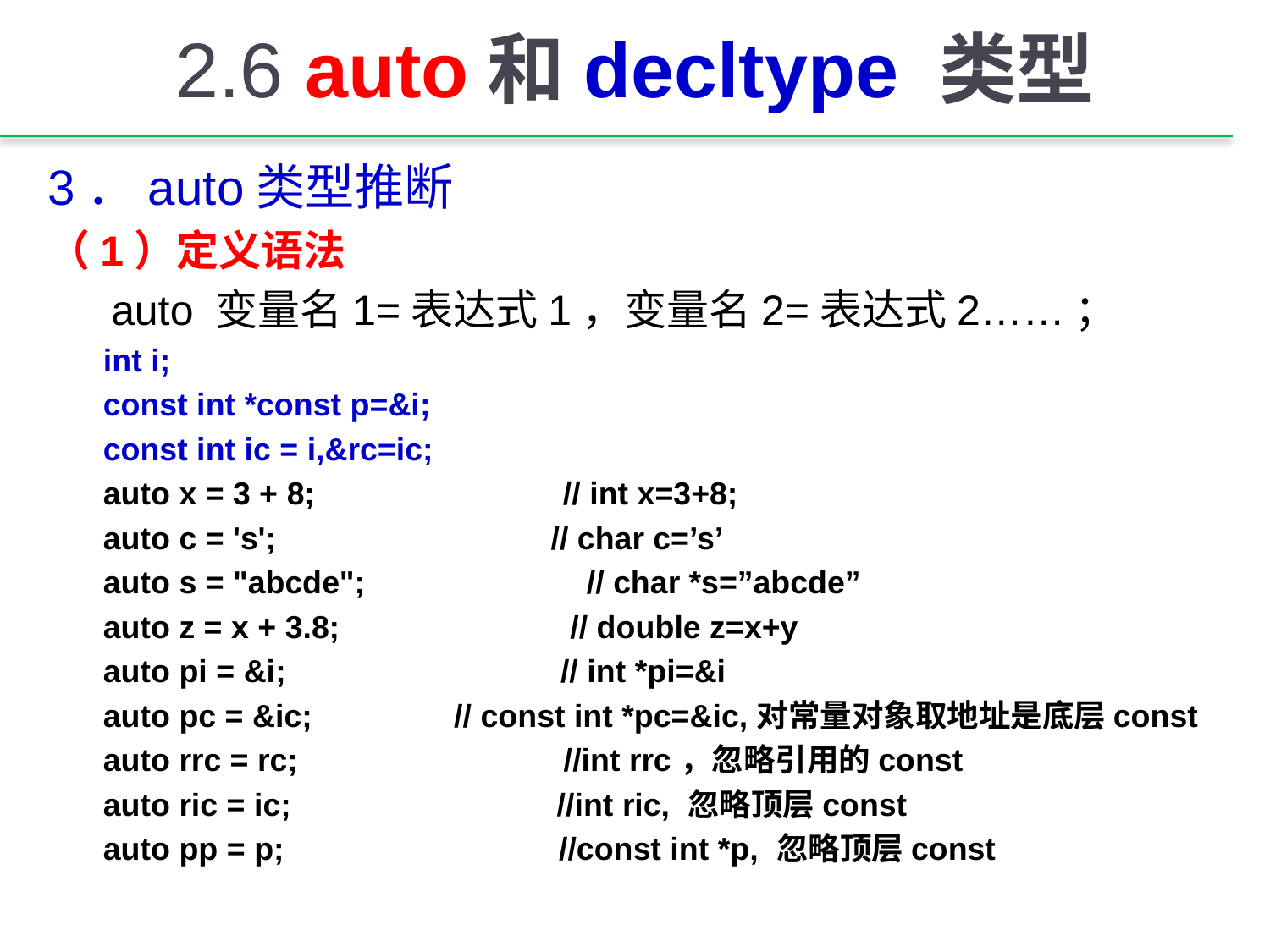

# 2.6 auto和decltype 类型
3．auto类型推断
（1）定义语法
auto 变量名1=表达式1，变量名2=表达式2……；
int i;
const int *const p=&i;
const int ic = i,&rc=ic;
auto x = 3 + 8;                            // int x=3+8;
auto c = 's';                               // char c=’s’
auto s = "abcde";                         // char *s=”abcde”
auto z = x + 3.8;                          // double z=x+y
auto pi = &i;                               // int *pi=&i
auto pc = &ic;                // const int *pc=&ic,对常量对象取地址是底层const
auto rrc = rc;                              //int rrc，忽略引用的const
auto ric = ic;                              //int ric, 忽略顶层const
auto pp = p;                               //const int *p, 忽略顶层const